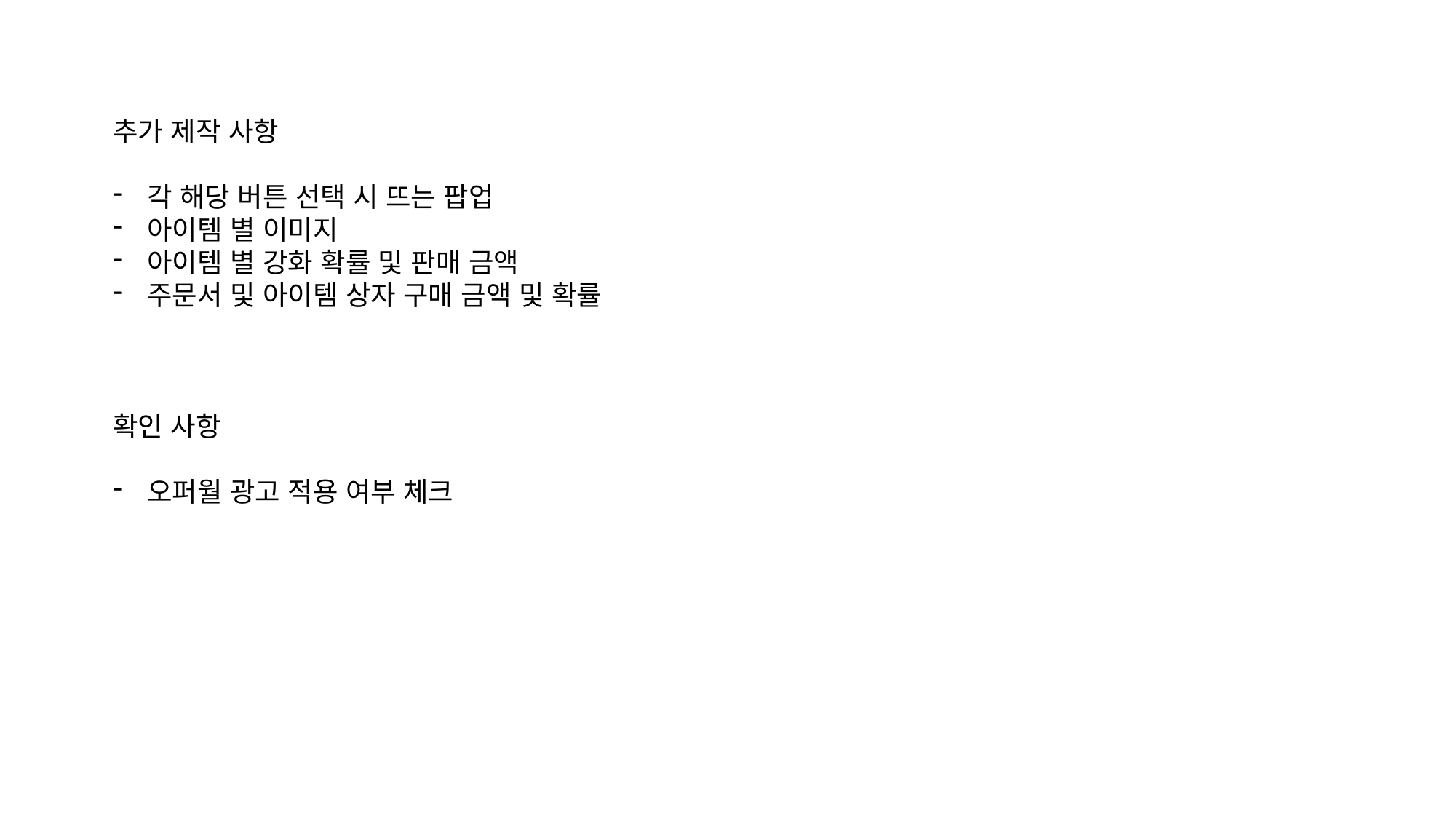

추가 제작 사항

각 해당 버튼 선택 시 뜨는 팝업
아이템 별 이미지
아이템 별 강화 확률 및 판매 금액
주문서 및 아이템 상자 구매 금액 및 확률

확인 사항

오퍼월 광고 적용 여부 체크